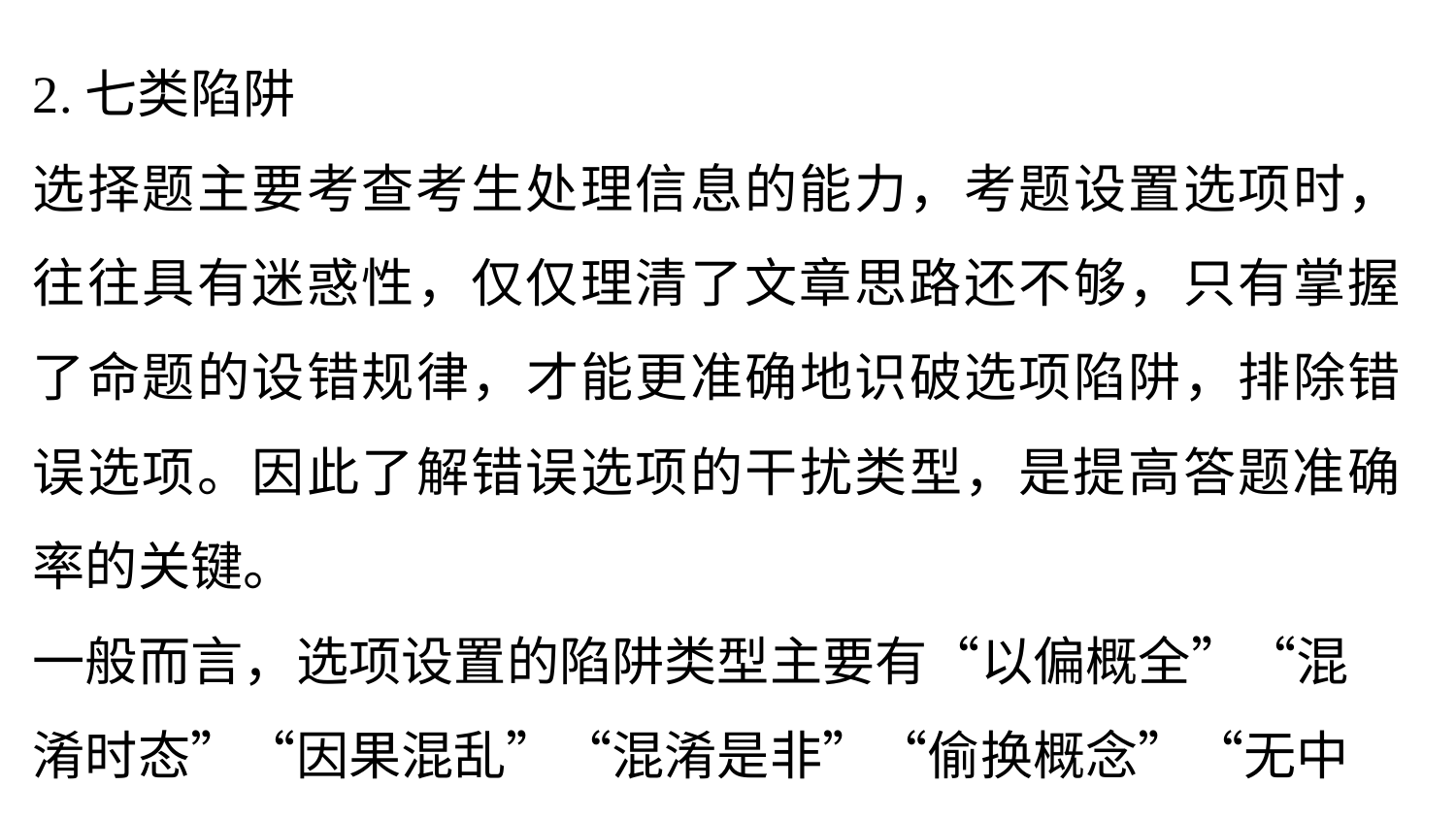

2.七类陷阱
选择题主要考查考生处理信息的能力，考题设置选项时，往往具有迷惑性，仅仅理清了文章思路还不够，只有掌握了命题的设错规律，才能更准确地识破选项陷阱，排除错误选项。因此了解错误选项的干扰类型，是提高答题准确率的关键。
一般而言，选项设置的陷阱类型主要有“以偏概全”“混淆时态”“因果混乱”“混淆是非”“偷换概念”“无中生有”“张冠李戴”七种。考生应掌握识破这七类陷阱的方法。